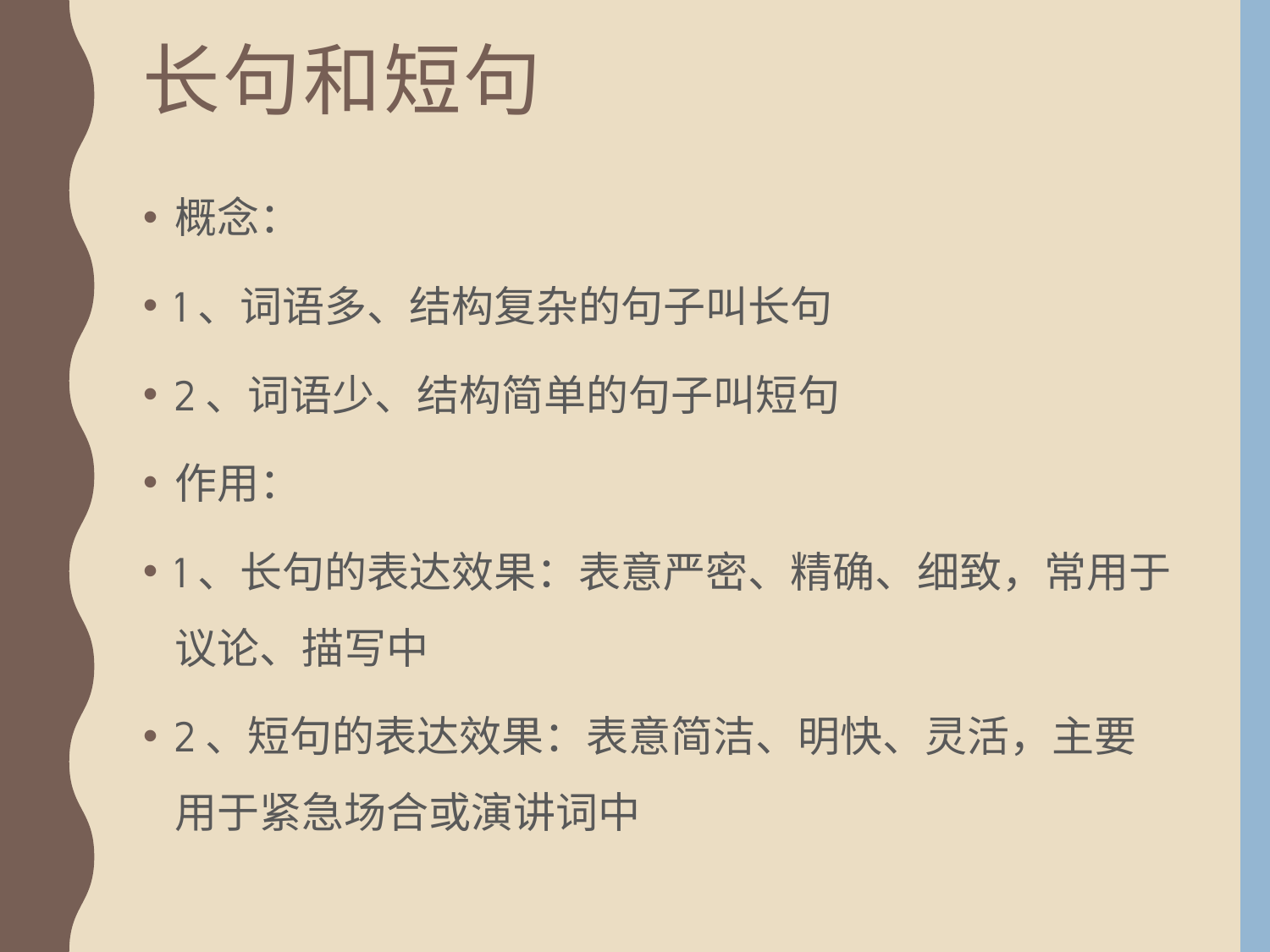

# 长句和短句
概念：
1、词语多、结构复杂的句子叫长句
2、词语少、结构简单的句子叫短句
作用：
1、长句的表达效果：表意严密、精确、细致，常用于议论、描写中
2、短句的表达效果：表意简洁、明快、灵活，主要用于紧急场合或演讲词中